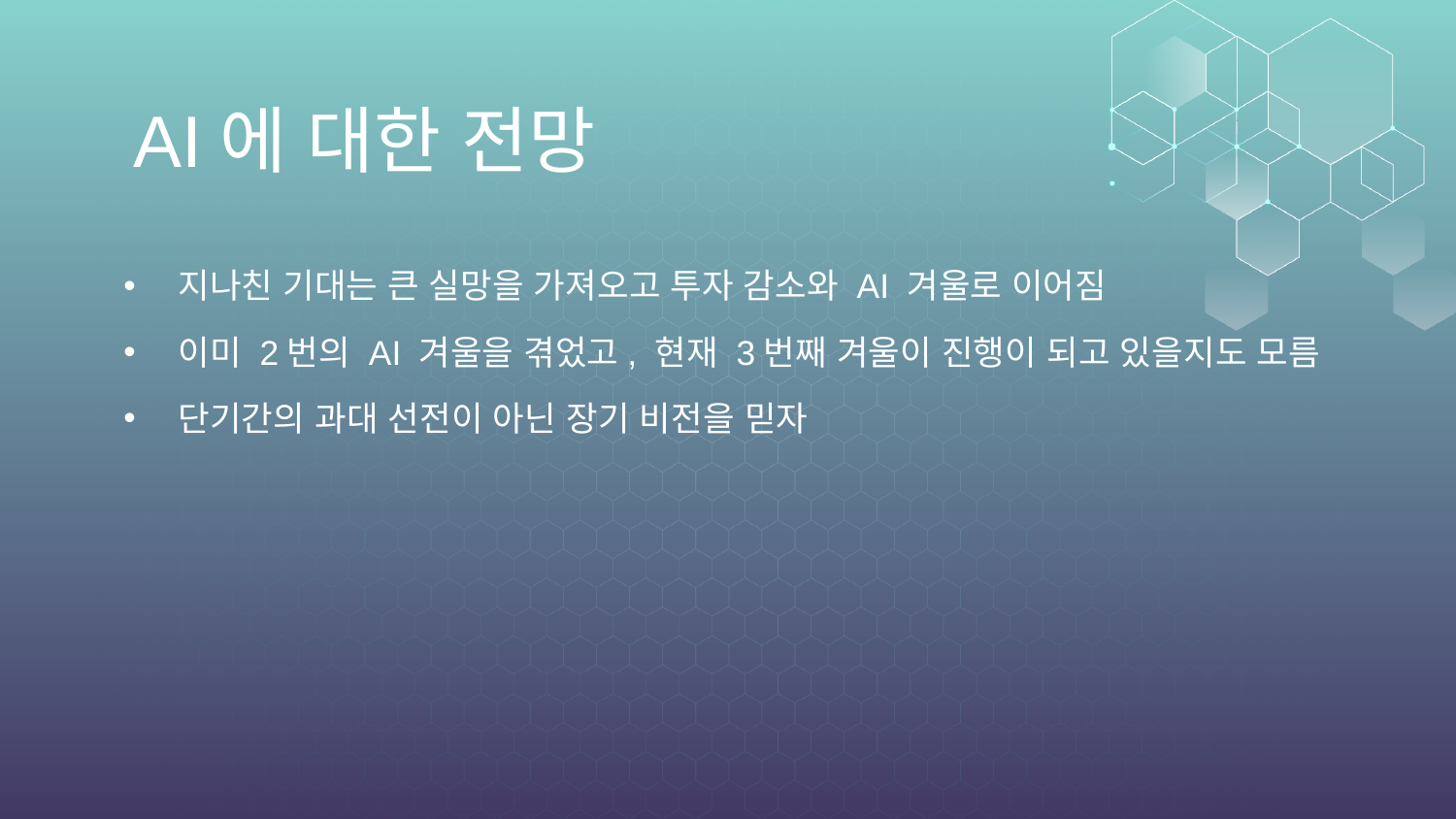

# AI에 대한 전망

지나친 기대는 큰 실망을 가져오고 투자 감소와 AI 겨울로 이어짐
이미 2번의 AI 겨울을 겪었고, 현재 3번째 겨울이 진행이 되고 있을지도 모름
단기간의 과대 선전이 아닌 장기 비전을 믿자